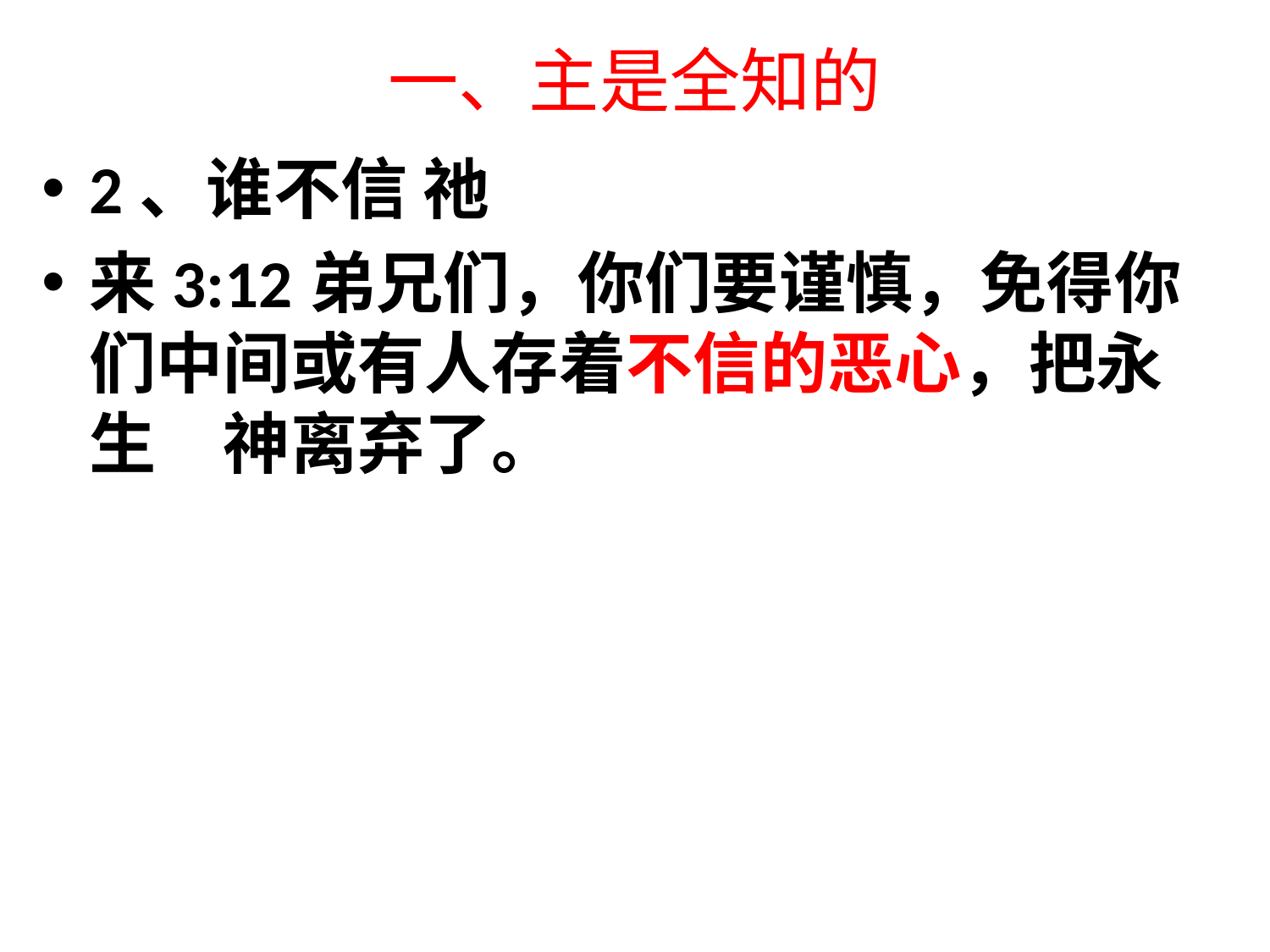

# 一、主是全知的
2、谁不信 祂
来3:12弟兄们，你们要谨慎，免得你们中间或有人存着不信的恶心，把永生　神离弃了。